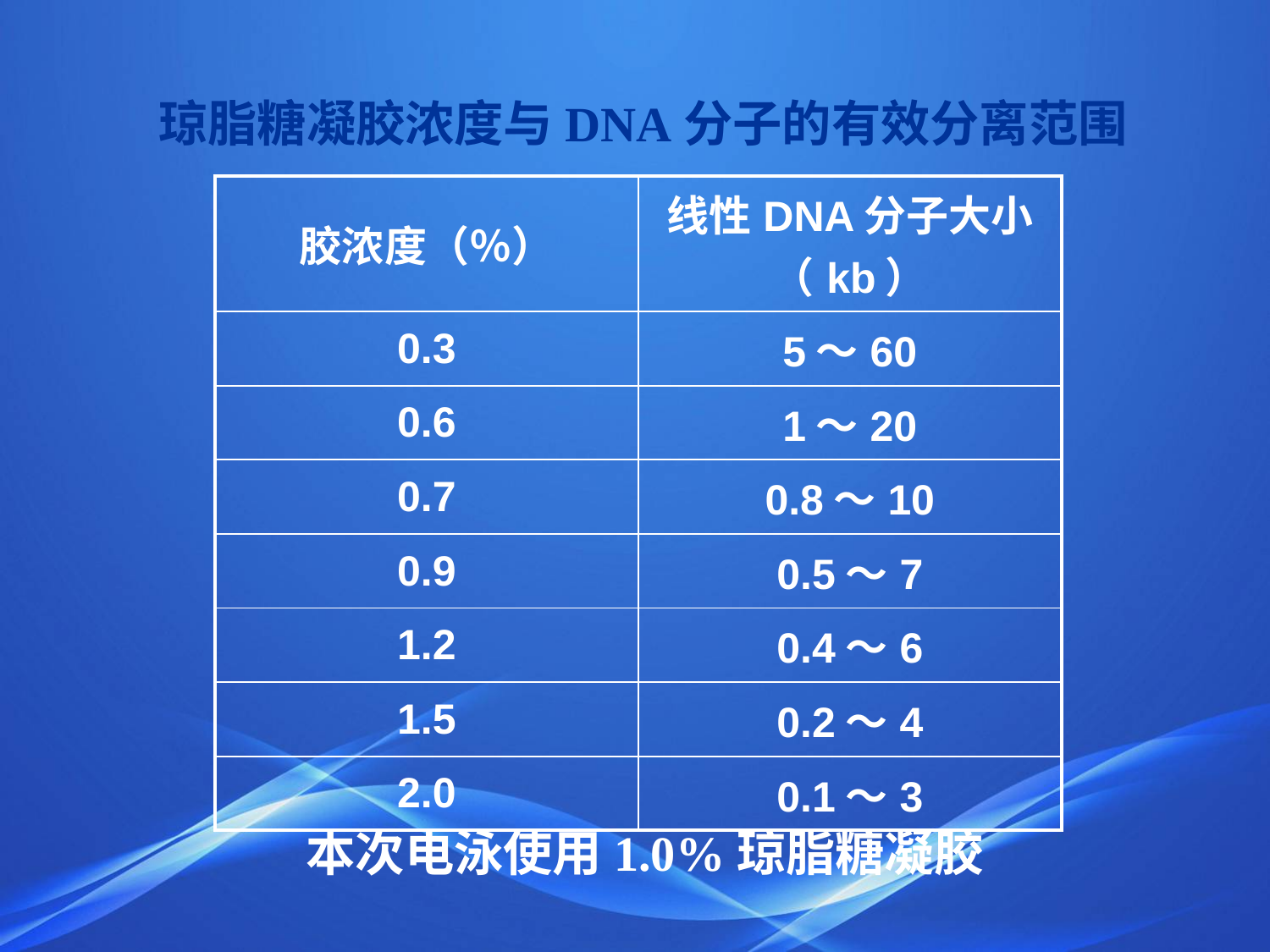

琼脂糖凝胶浓度与DNA分子的有效分离范围
| 胶浓度（％） | 线性DNA分子大小（kb） |
| --- | --- |
| 0.3 | 5～60 |
| 0.6 | 1～20 |
| 0.7 | 0.8～10 |
| 0.9 | 0.5～7 |
| 1.2 | 0.4～6 |
| 1.5 | 0.2～4 |
| 2.0 | 0.1～3 |
本次电泳使用1.0%琼脂糖凝胶